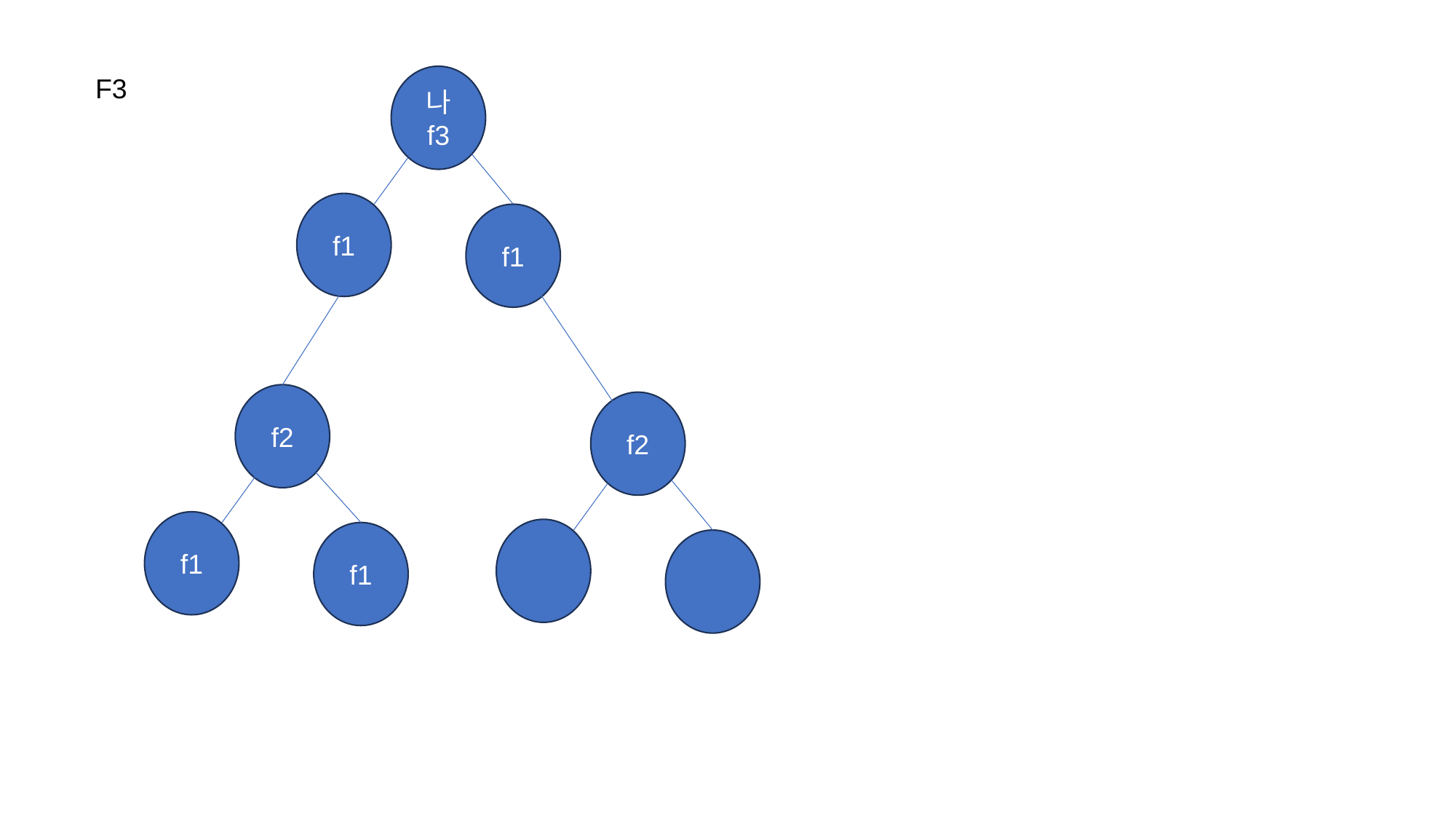

F3
나 f3
f1
f1
f2
f2
f1

f1